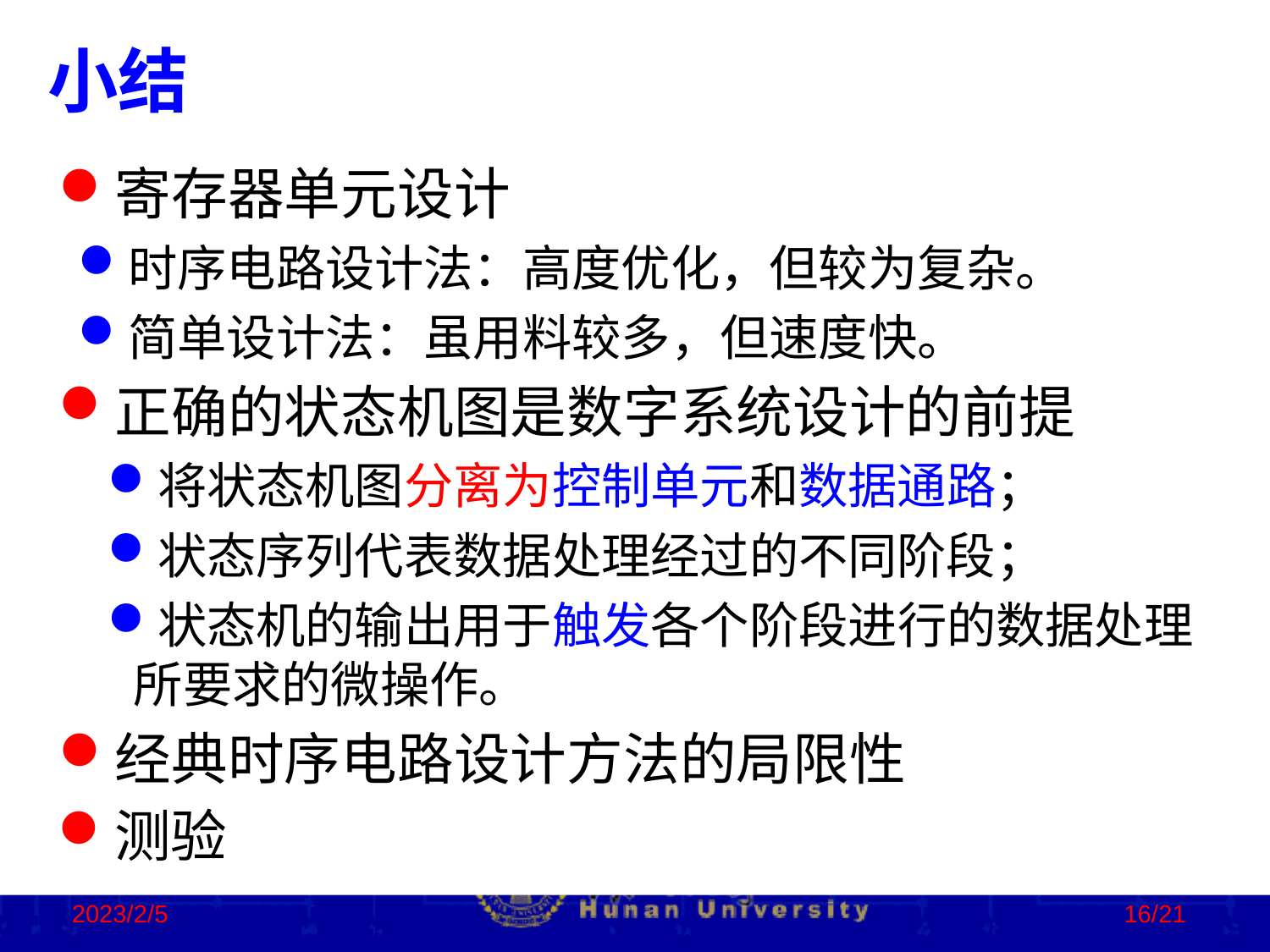

小结
寄存器单元设计
时序电路设计法：高度优化，但较为复杂。
简单设计法：虽用料较多，但速度快。
正确的状态机图是数字系统设计的前提
将状态机图分离为控制单元和数据通路；
状态序列代表数据处理经过的不同阶段；
状态机的输出用于触发各个阶段进行的数据处理所要求的微操作。
经典时序电路设计方法的局限性
测验
2023/2/5
16/21